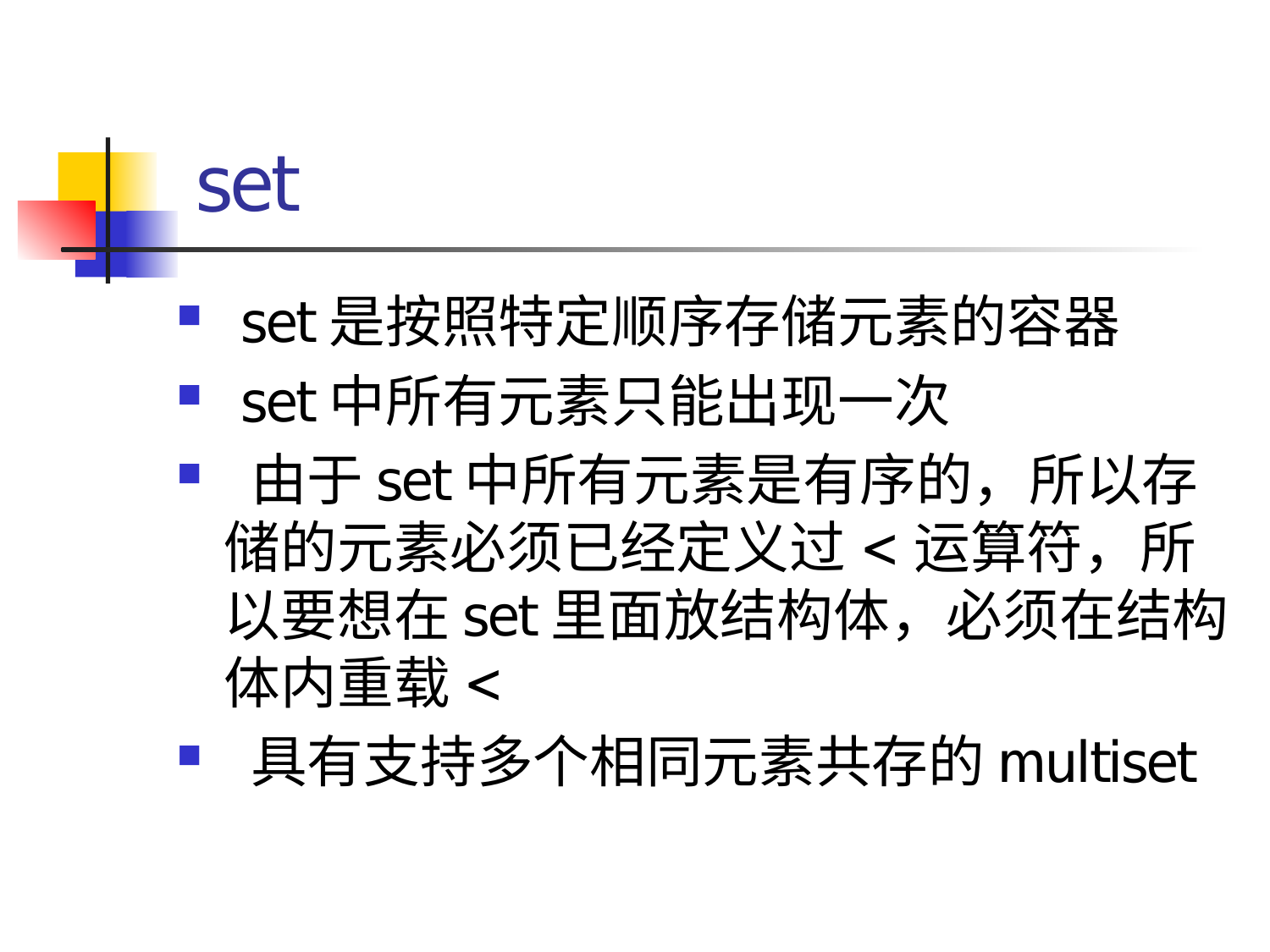

# set
 set是按照特定顺序存储元素的容器
 set中所有元素只能出现一次
 由于set中所有元素是有序的，所以存储的元素必须已经定义过<运算符，所以要想在set里面放结构体，必须在结构体内重载<
 具有支持多个相同元素共存的multiset